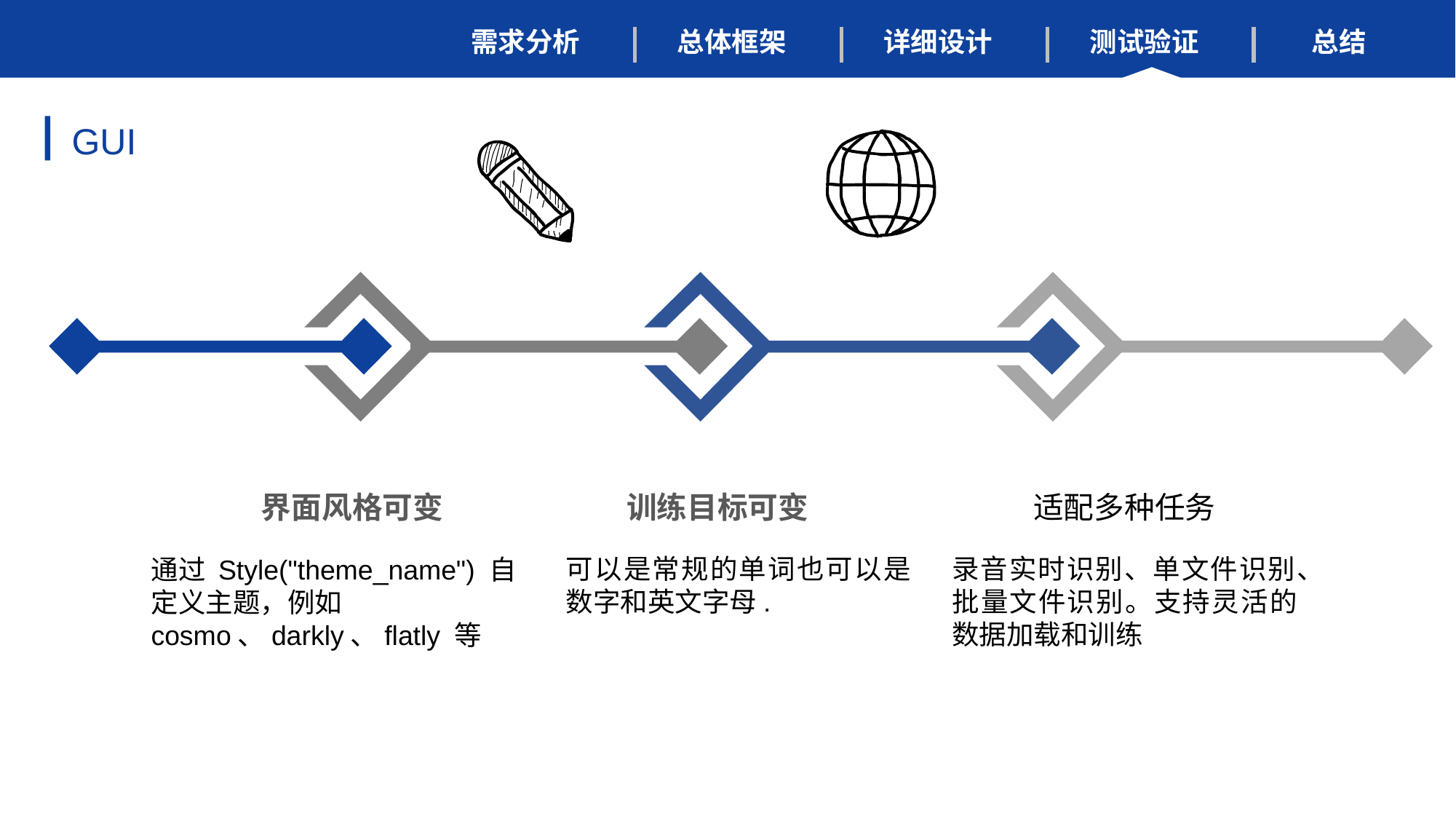

需求分析
总体框架
详细设计
测试验证
  总结

GUI

界面风格可变

训练目标可变
可以是常规的单词也可以是数字和英文字母.
适配多种任务
录音实时识别、单文件识别、批量文件识别。支持灵活的数据加载和训练
通过 Style("theme_name") 自定义主题，例如 cosmo、darkly、flatly 等